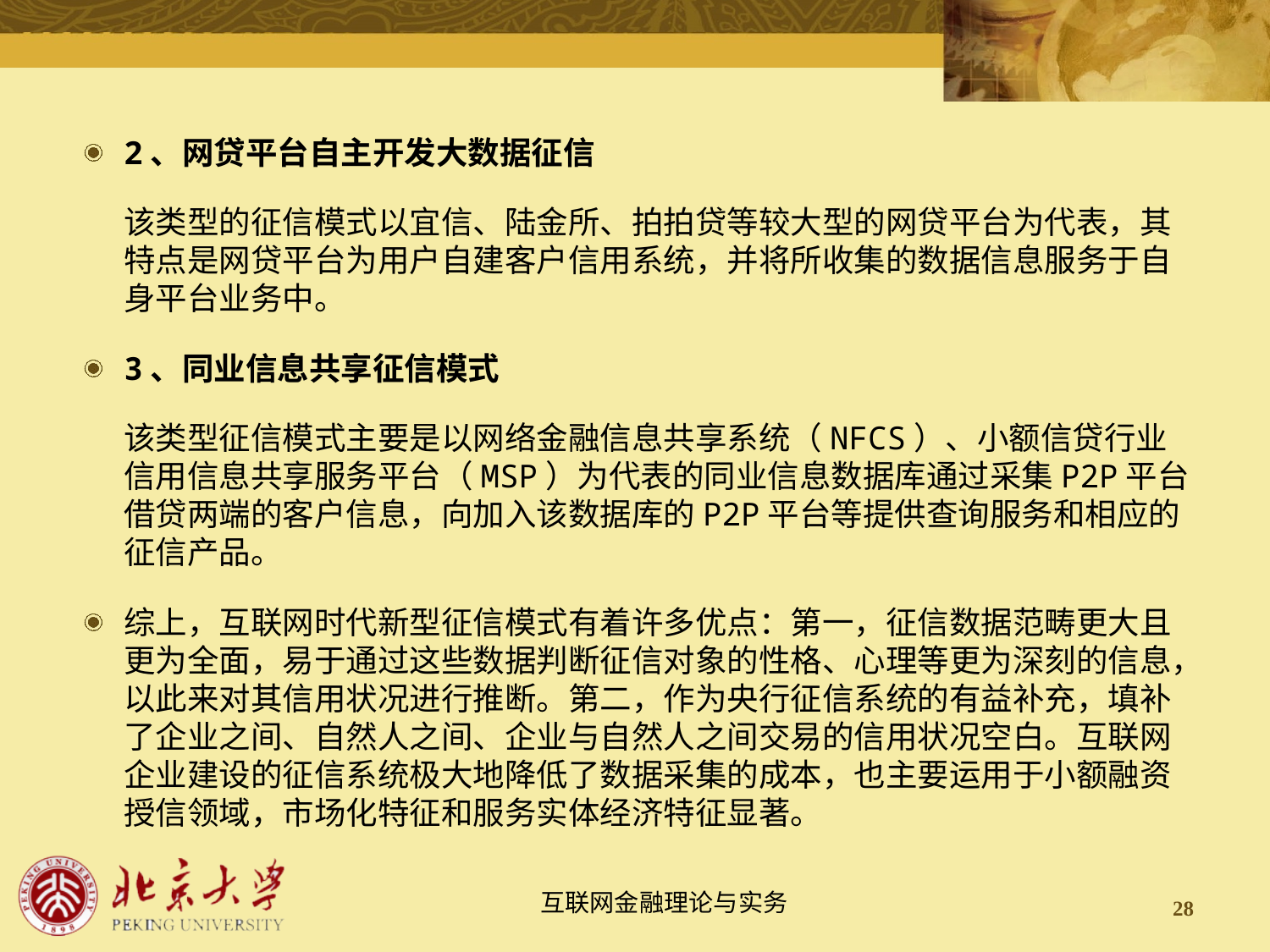

2、网贷平台自主开发大数据征信
该类型的征信模式以宜信、陆金所、拍拍贷等较大型的网贷平台为代表，其特点是网贷平台为用户自建客户信用系统，并将所收集的数据信息服务于自身平台业务中。
3、同业信息共享征信模式
该类型征信模式主要是以网络金融信息共享系统（NFCS）、小额信贷行业信用信息共享服务平台（MSP）为代表的同业信息数据库通过采集P2P平台借贷两端的客户信息，向加入该数据库的P2P平台等提供查询服务和相应的征信产品。
综上，互联网时代新型征信模式有着许多优点：第一，征信数据范畴更大且更为全面，易于通过这些数据判断征信对象的性格、心理等更为深刻的信息，以此来对其信用状况进行推断。第二，作为央行征信系统的有益补充，填补了企业之间、自然人之间、企业与自然人之间交易的信用状况空白。互联网企业建设的征信系统极大地降低了数据采集的成本，也主要运用于小额融资授信领域，市场化特征和服务实体经济特征显著。
28